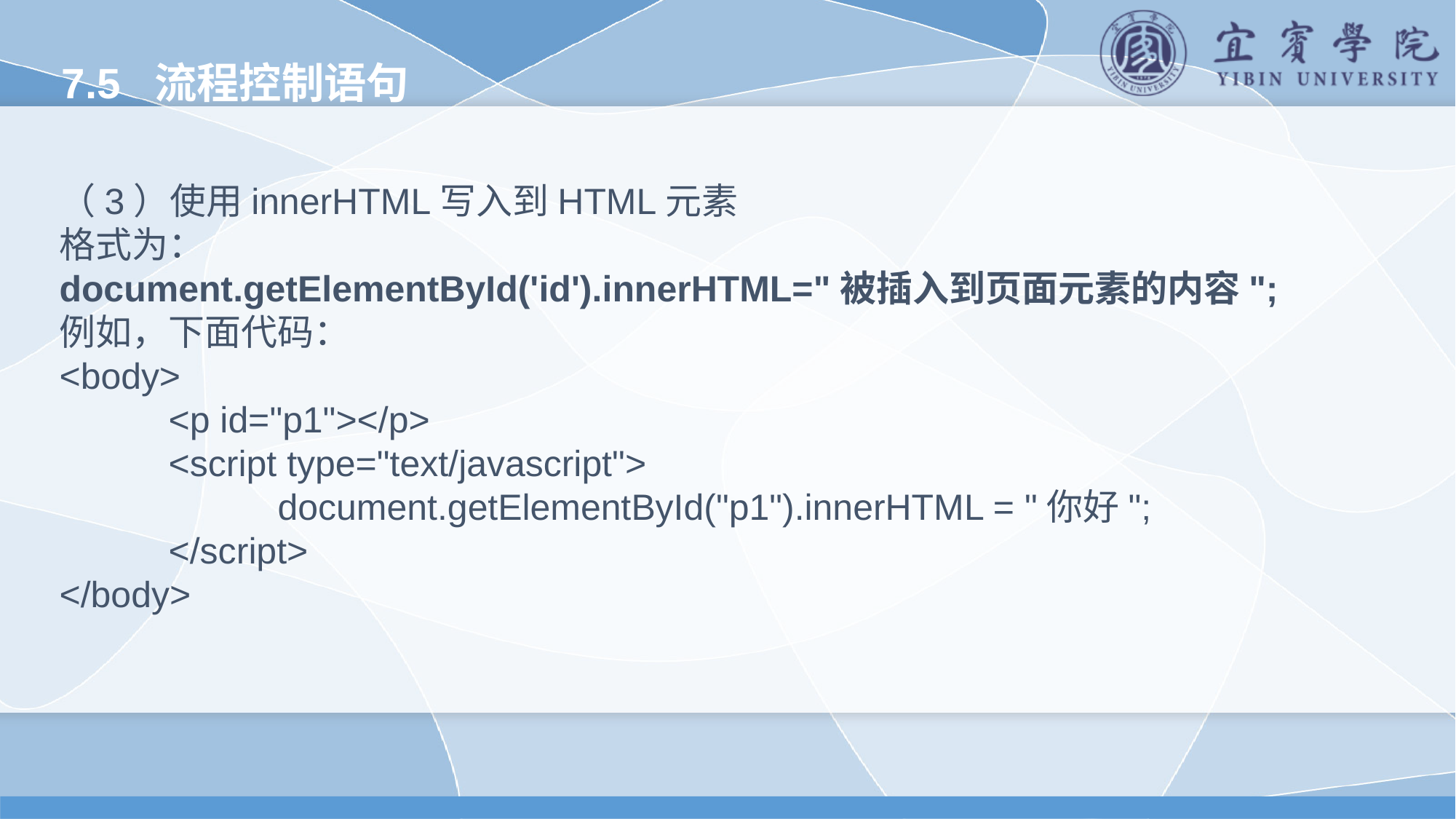

7.5  流程控制语句
（3）使用innerHTML写入到HTML元素
格式为：
document.getElementById('id').innerHTML="被插入到页面元素的内容";
例如，下面代码：
<body>
	<p id="p1"></p>
	<script type="text/javascript">
		document.getElementById("p1").innerHTML = "你好";
	</script>
</body>